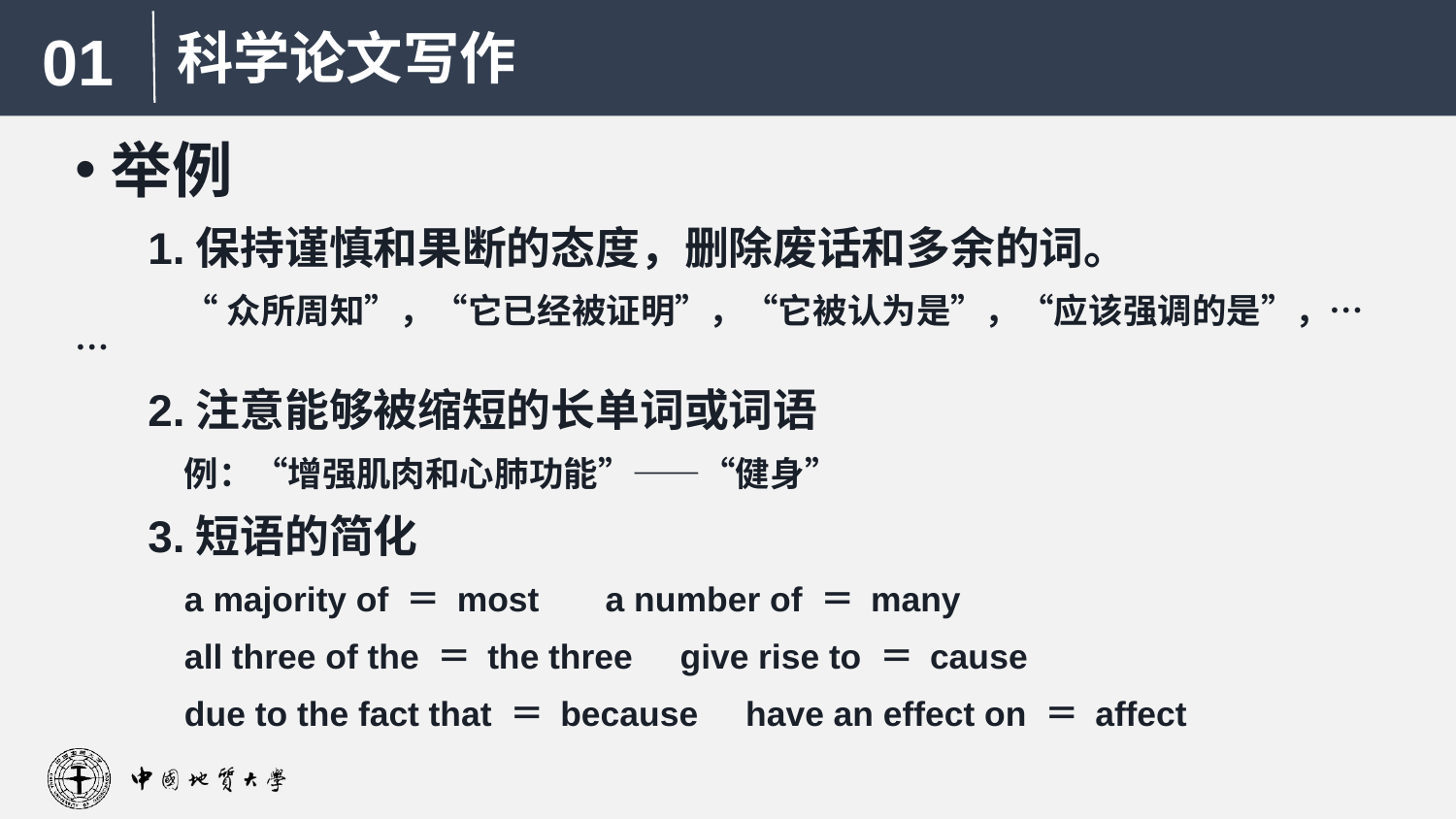

科学论文写作
01
举例
1.保持谨慎和果断的态度，删除废话和多余的词。
“众所周知”，“它已经被证明”，“它被认为是”，“应该强调的是”，……
2.注意能够被缩短的长单词或词语
例：“增强肌肉和心肺功能”——“健身”
3.短语的简化
a majority of ＝ most       a number of ＝ many
all three of the ＝ the three     give rise to ＝ cause
due to the fact that ＝ because     have an effect on ＝ affect
6